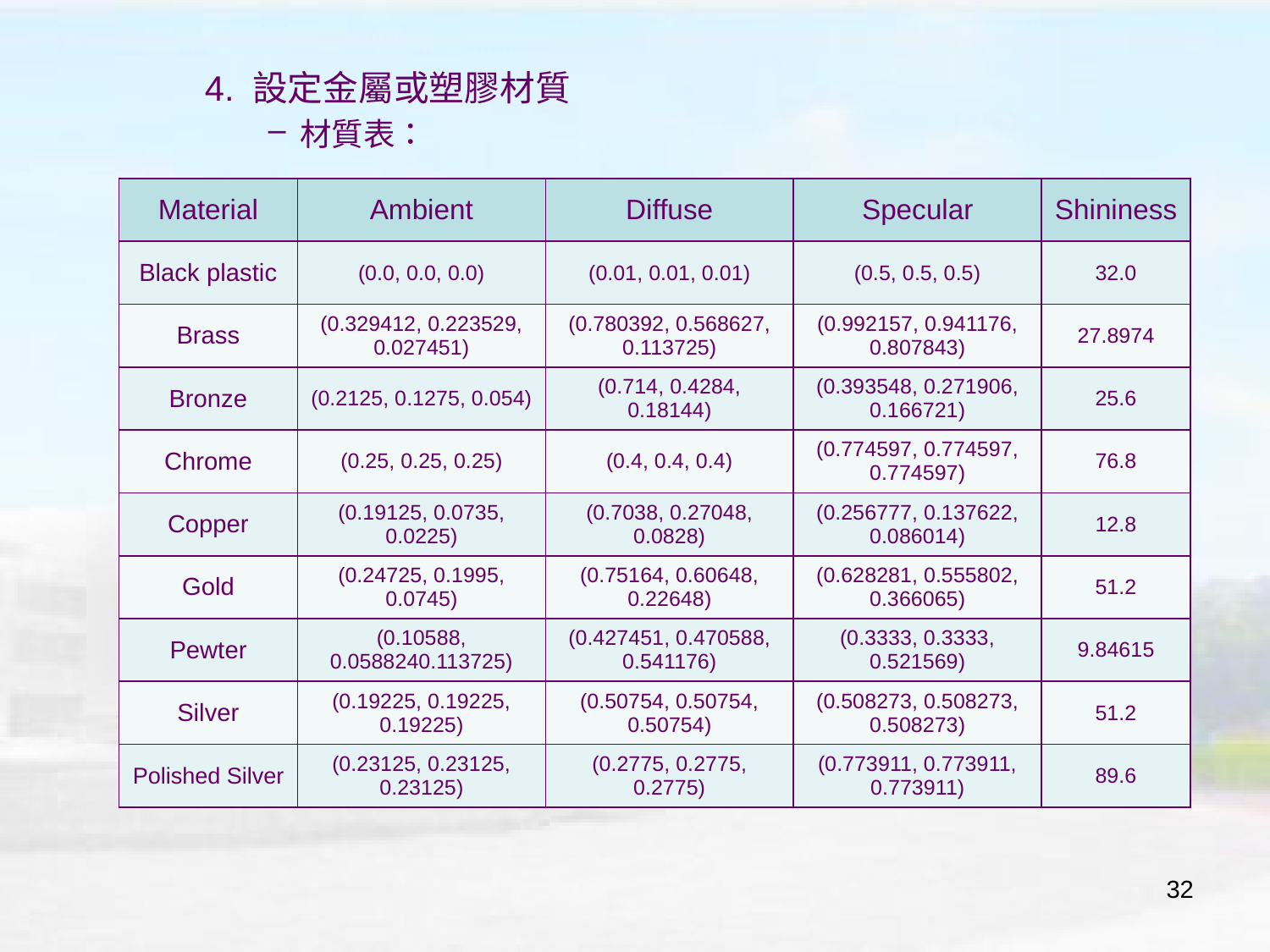

4. 設定金屬或塑膠材質
材質表：
| Material | Ambient | Diffuse | Specular | Shininess |
| --- | --- | --- | --- | --- |
| Black plastic | (0.0, 0.0, 0.0) | (0.01, 0.01, 0.01) | (0.5, 0.5, 0.5) | 32.0 |
| Brass | (0.329412, 0.223529, 0.027451) | (0.780392, 0.568627, 0.113725) | (0.992157, 0.941176, 0.807843) | 27.8974 |
| Bronze | (0.2125, 0.1275, 0.054) | (0.714, 0.4284, 0.18144) | (0.393548, 0.271906, 0.166721) | 25.6 |
| Chrome | (0.25, 0.25, 0.25) | (0.4, 0.4, 0.4) | (0.774597, 0.774597, 0.774597) | 76.8 |
| Copper | (0.19125, 0.0735, 0.0225) | (0.7038, 0.27048, 0.0828) | (0.256777, 0.137622, 0.086014) | 12.8 |
| Gold | (0.24725, 0.1995, 0.0745) | (0.75164, 0.60648, 0.22648) | (0.628281, 0.555802, 0.366065) | 51.2 |
| Pewter | (0.10588, 0.0588240.113725) | (0.427451, 0.470588, 0.541176) | (0.3333, 0.3333, 0.521569) | 9.84615 |
| Silver | (0.19225, 0.19225, 0.19225) | (0.50754, 0.50754, 0.50754) | (0.508273, 0.508273, 0.508273) | 51.2 |
| Polished Silver | (0.23125, 0.23125, 0.23125) | (0.2775, 0.2775, 0.2775) | (0.773911, 0.773911, 0.773911) | 89.6 |
32